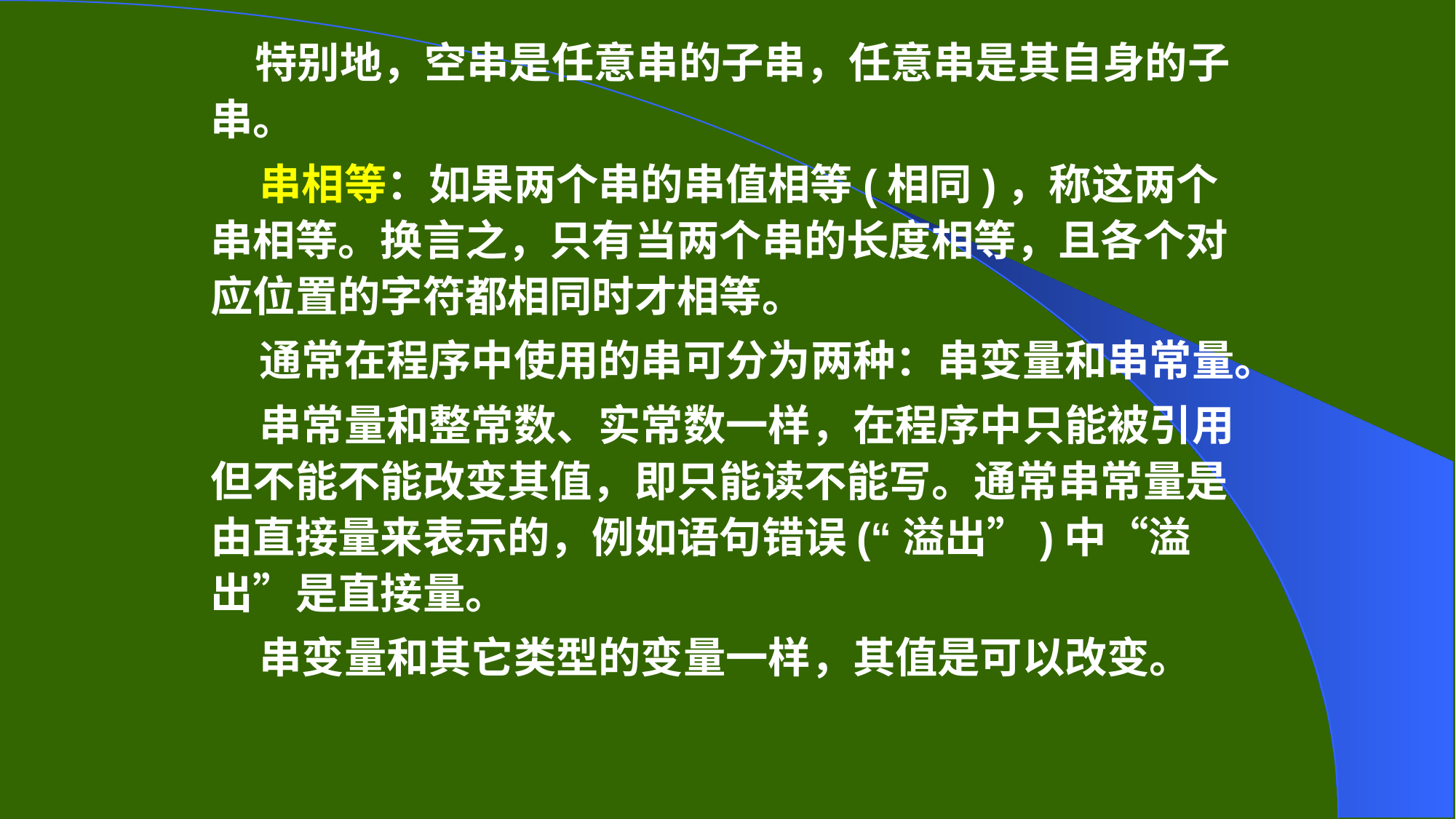

特别地，空串是任意串的子串，任意串是其自身的子串。
    串相等：如果两个串的串值相等(相同)，称这两个串相等。换言之，只有当两个串的长度相等，且各个对应位置的字符都相同时才相等。
    通常在程序中使用的串可分为两种：串变量和串常量。
    串常量和整常数、实常数一样，在程序中只能被引用但不能不能改变其值，即只能读不能写。通常串常量是由直接量来表示的，例如语句错误(“溢出”)中“溢出”是直接量。
    串变量和其它类型的变量一样，其值是可以改变。